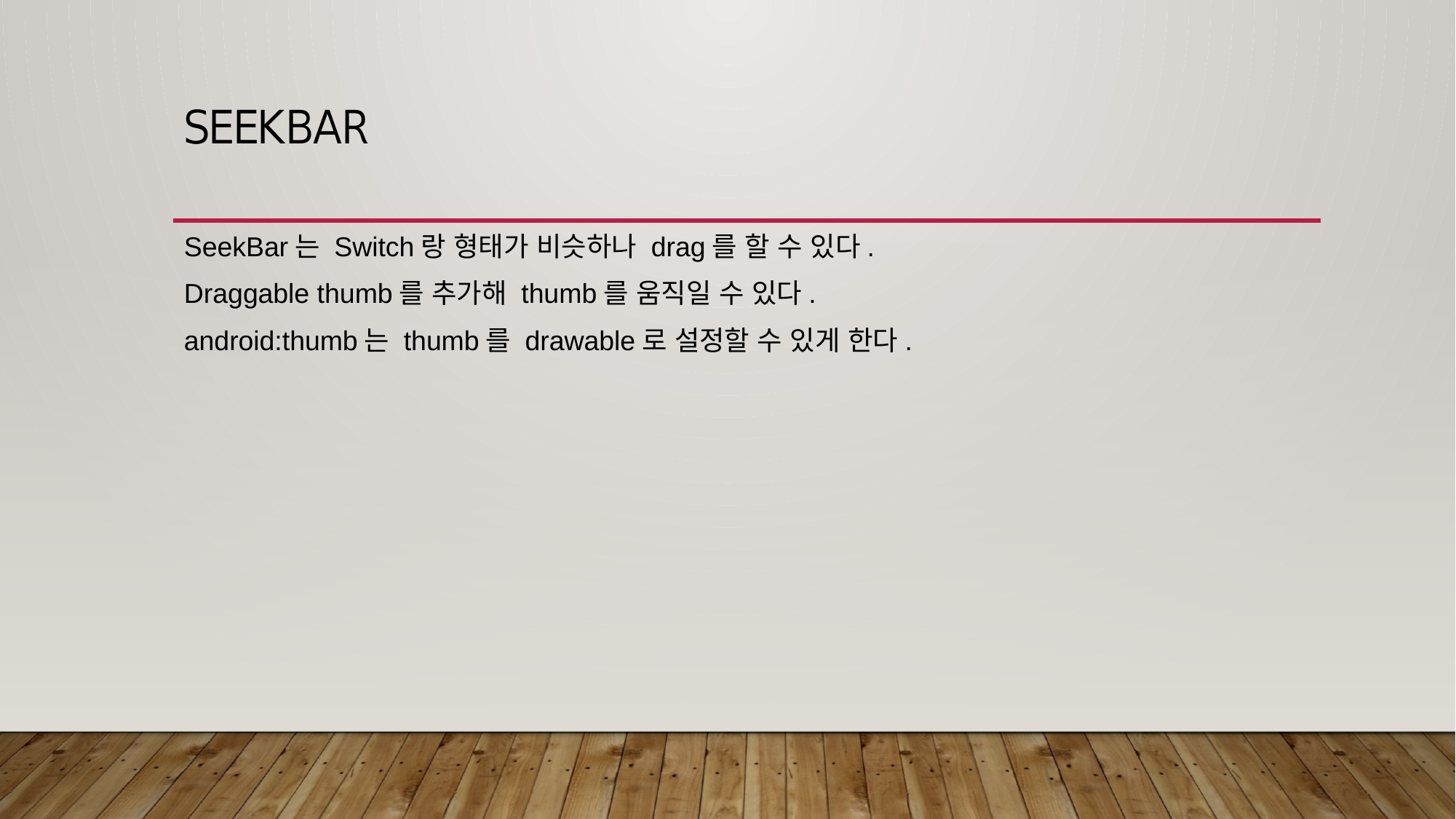

# Seekbar
SeekBar는 Switch랑 형태가 비슷하나 drag를 할 수 있다.
Draggable thumb를 추가해 thumb를 움직일 수 있다.
android:thumb는 thumb를 drawable로 설정할 수 있게 한다.